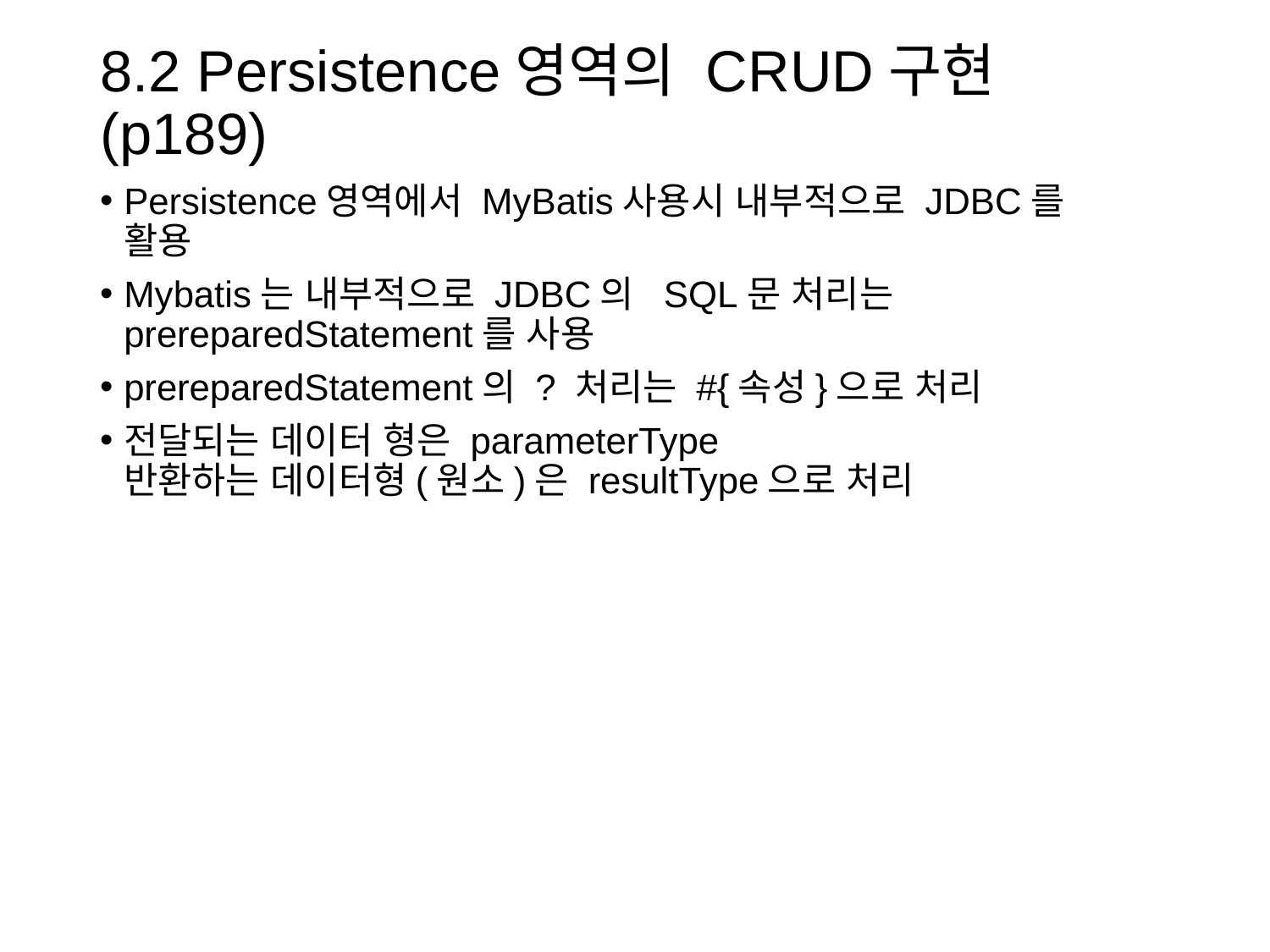

# 8.2 Persistence영역의 CRUD구현(p189)
Persistence영역에서 MyBatis사용시 내부적으로 JDBC를
활용
Mybatis는 내부적으로 JDBC의  SQL문 처리는
prereparedStatement를 사용
prereparedStatement의 ? 처리는 #{속성}으로 처리
전달되는 데이터 형은 parameterType
반환하는 데이터형(원소)은 resultType으로 처리